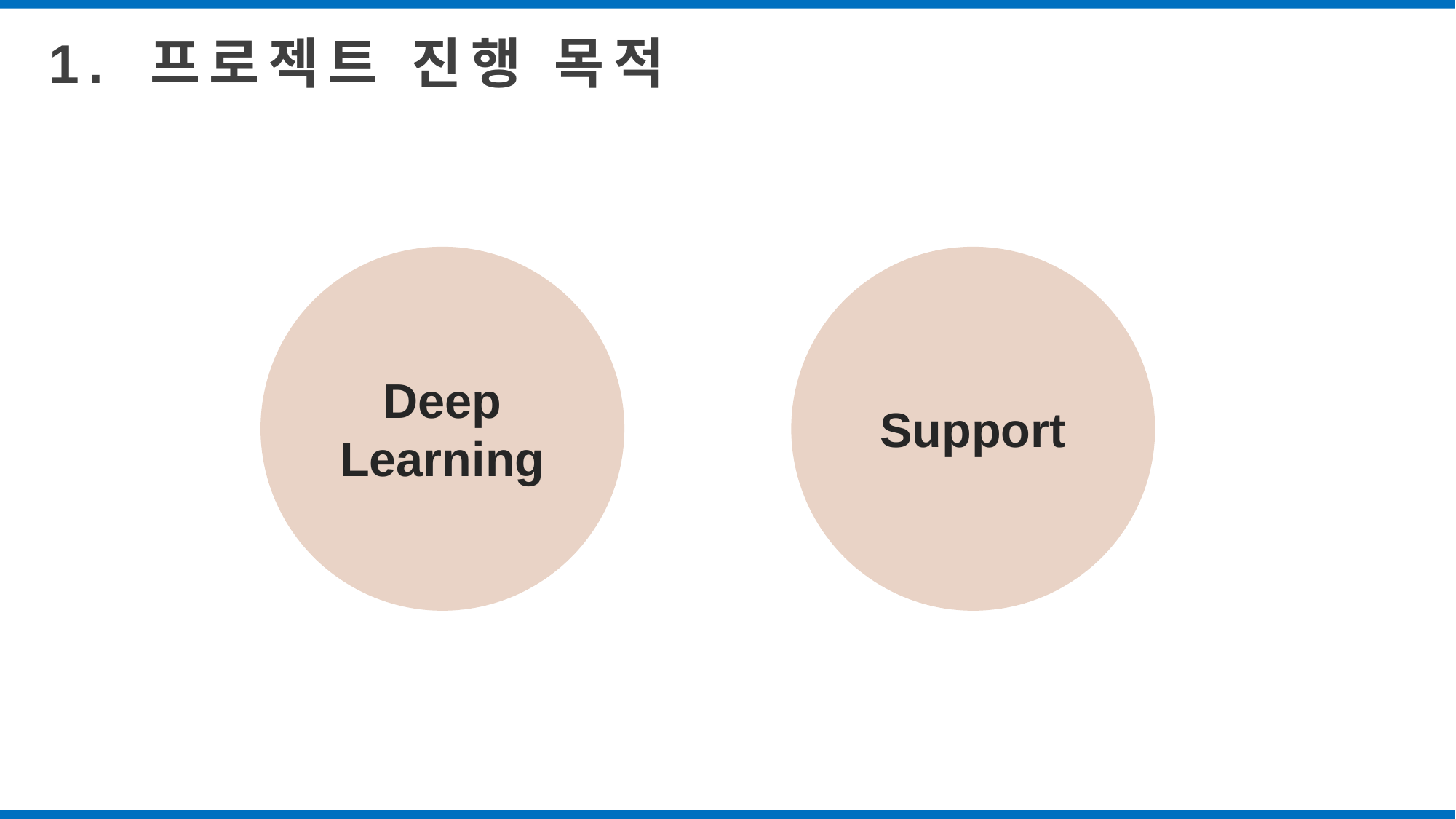

1. 프로젝트 진행 목적

Deep
Learning
Support